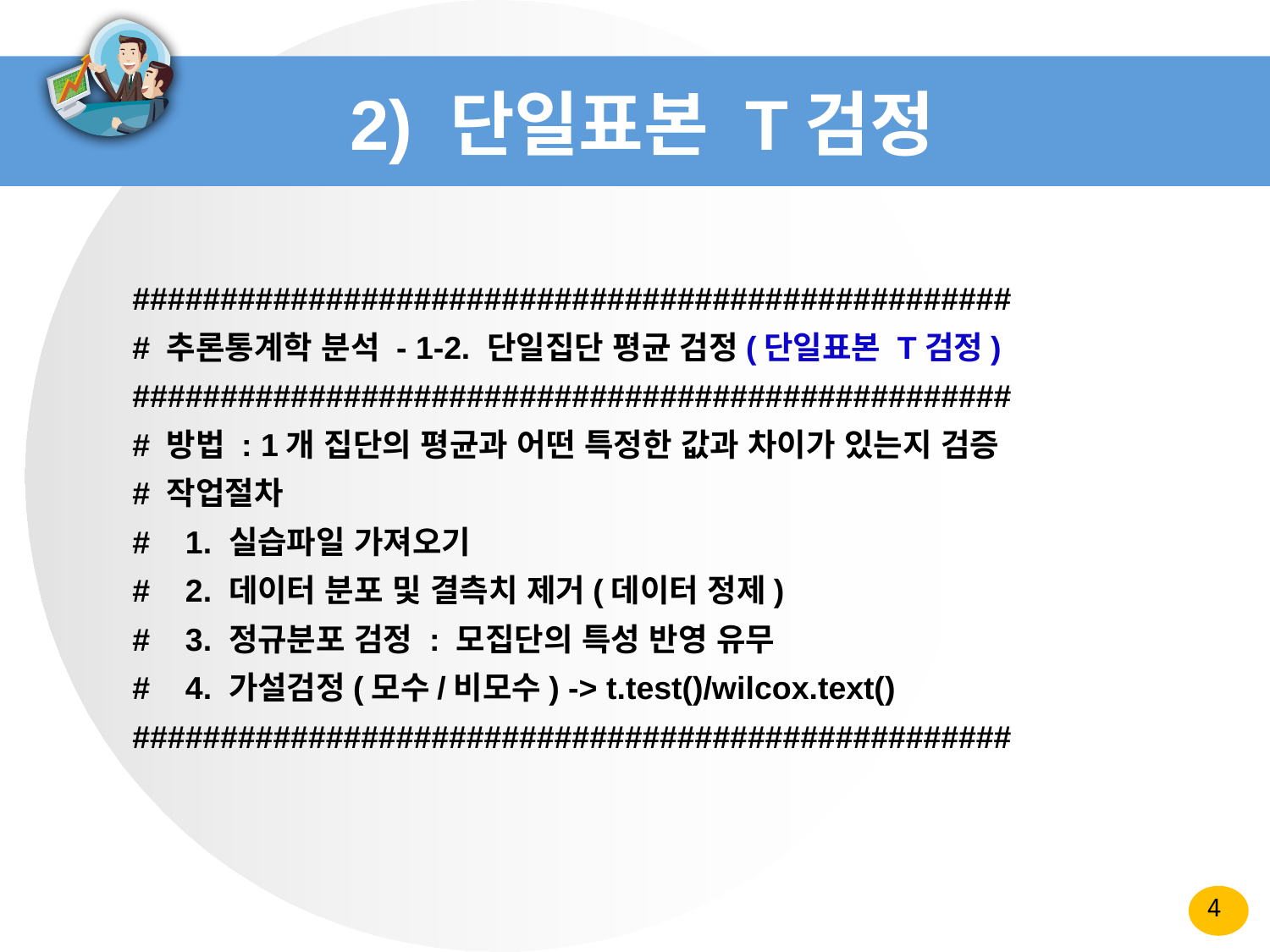

# 2) 단일표본 T검정
##################################################
# 추론통계학 분석 - 1-2. 단일집단 평균 검정(단일표본 T검정)
##################################################
# 방법 : 1개 집단의 평균과 어떤 특정한 값과 차이가 있는지 검증
# 작업절차
#    1. 실습파일 가져오기
#    2. 데이터 분포 및 결측치 제거(데이터 정제)
#    3. 정규분포 검정 : 모집단의 특성 반영 유무
#    4. 가설검정(모수/비모수) -> t.test()/wilcox.text()
##################################################
4